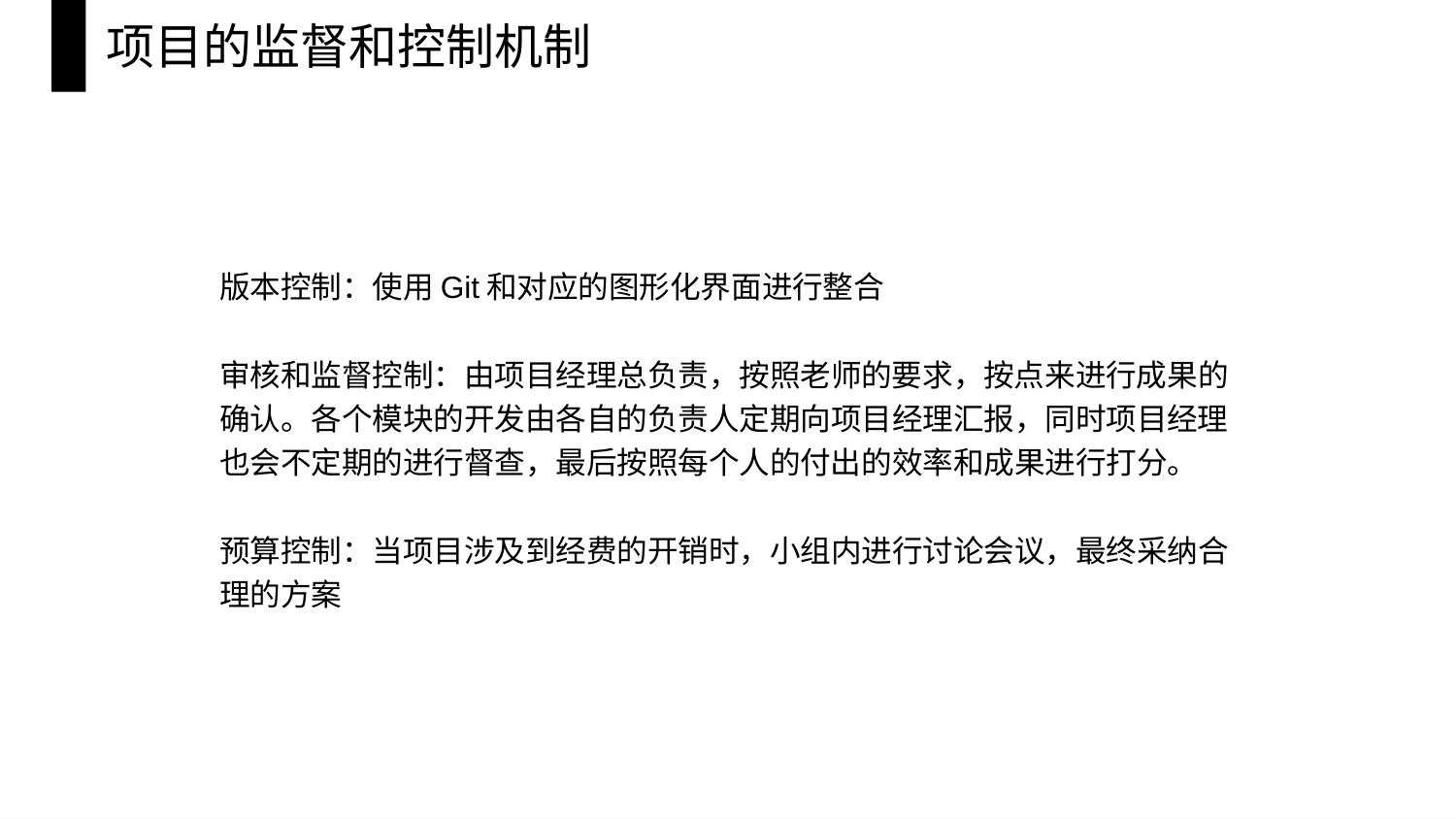

项目的监督和控制机制
版本控制：使用Git和对应的图形化界面进行整合

审核和监督控制：由项目经理总负责，按照老师的要求，按点来进行成果的确认。各个模块的开发由各自的负责人定期向项目经理汇报，同时项目经理也会不定期的进行督查，最后按照每个人的付出的效率和成果进行打分。

预算控制：当项目涉及到经费的开销时，小组内进行讨论会议，最终采纳合理的方案